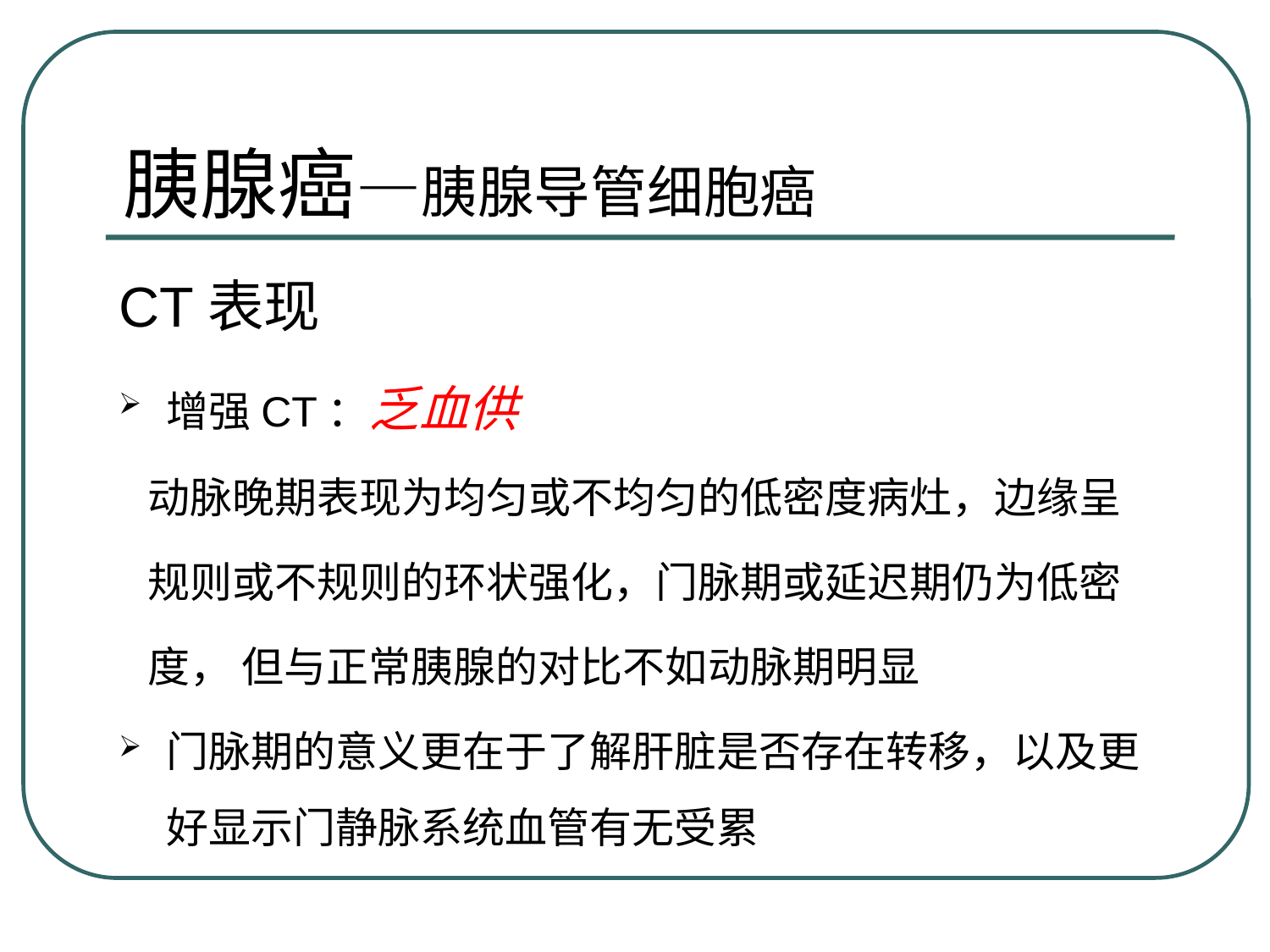

# 胰腺癌—胰腺导管细胞癌
CT表现
增强CT：乏血供
  动脉晚期表现为均匀或不均匀的低密度病灶，边缘呈
  规则或不规则的环状强化，门脉期或延迟期仍为低密
  度， 但与正常胰腺的对比不如动脉期明显
门脉期的意义更在于了解肝脏是否存在转移，以及更好显示门静脉系统血管有无受累